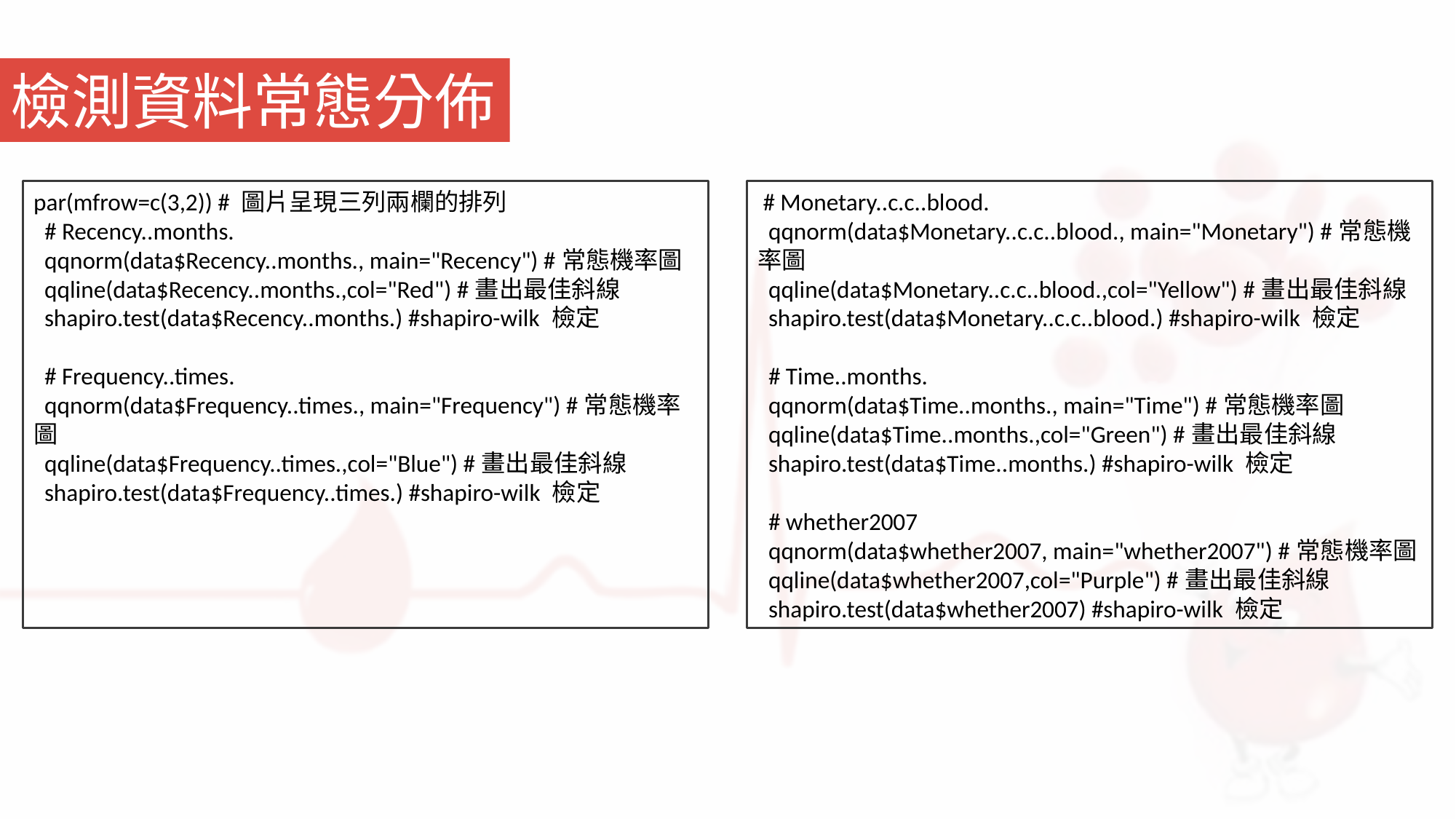

檢測資料常態分佈
par(mfrow=c(3,2)) # 圖片呈現三列兩欄的排列
  # Recency..months.
  qqnorm(data$Recency..months., main="Recency") #常態機率圖
  qqline(data$Recency..months.,col="Red") #畫出最佳斜線
  shapiro.test(data$Recency..months.) #shapiro-wilk 檢定

  # Frequency..times.
  qqnorm(data$Frequency..times., main="Frequency") #常態機率圖
  qqline(data$Frequency..times.,col="Blue") #畫出最佳斜線
  shapiro.test(data$Frequency..times.) #shapiro-wilk 檢定

 # Monetary..c.c..blood.
  qqnorm(data$Monetary..c.c..blood., main="Monetary") #常態機率圖
  qqline(data$Monetary..c.c..blood.,col="Yellow") #畫出最佳斜線
  shapiro.test(data$Monetary..c.c..blood.) #shapiro-wilk 檢定

  # Time..months.
  qqnorm(data$Time..months., main="Time") #常態機率圖
  qqline(data$Time..months.,col="Green") #畫出最佳斜線
  shapiro.test(data$Time..months.) #shapiro-wilk 檢定

  # whether2007
  qqnorm(data$whether2007, main="whether2007") #常態機率圖
  qqline(data$whether2007,col="Purple") #畫出最佳斜線
  shapiro.test(data$whether2007) #shapiro-wilk 檢定